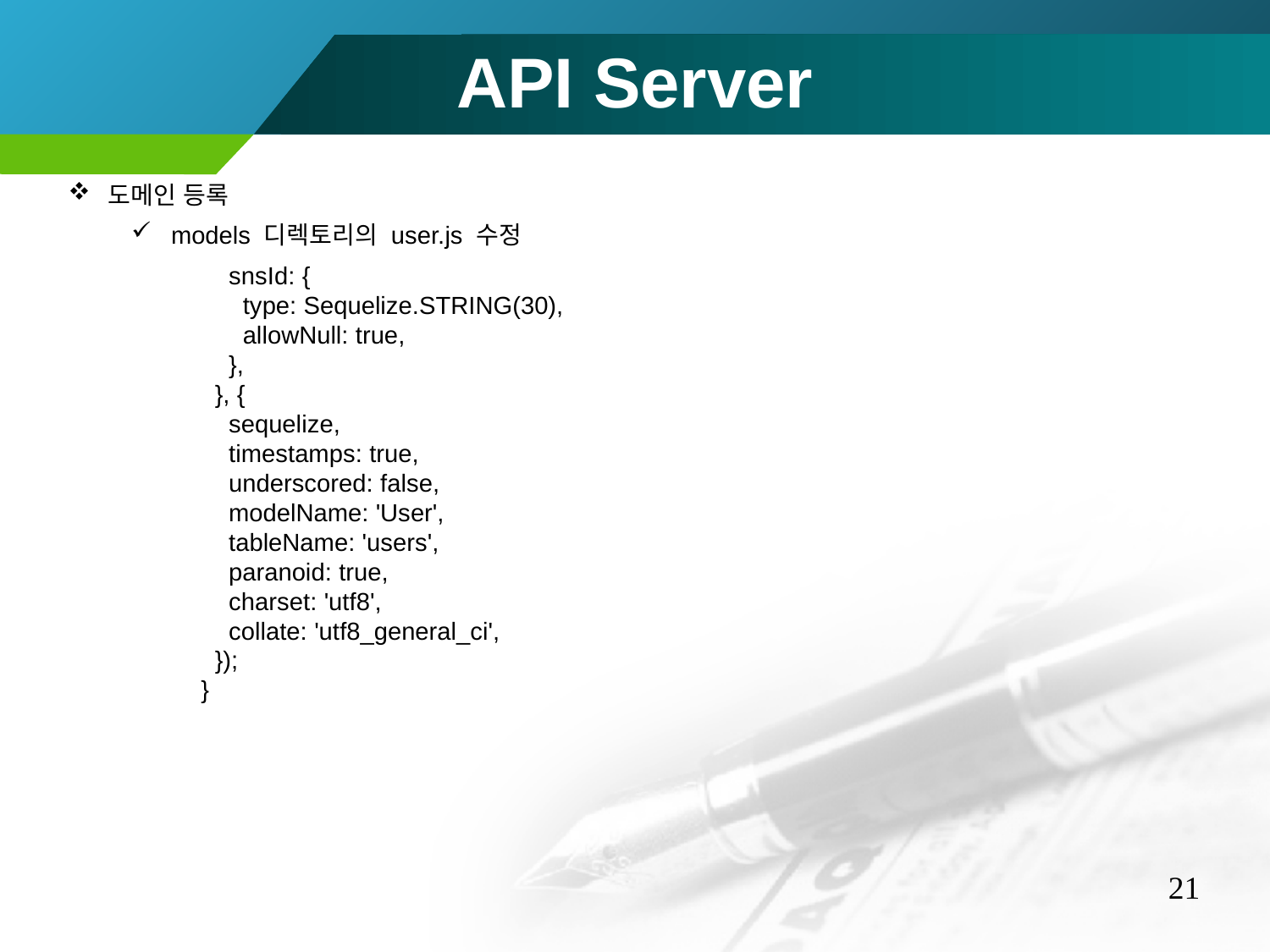

API Server
도메인 등록
models 디렉토리의 user.js 수정
      snsId: {
        type: Sequelize.STRING(30),
        allowNull: true,
      },
    }, {
      sequelize,
      timestamps: true,
      underscored: false,
      modelName: 'User',
      tableName: 'users',
      paranoid: true,
      charset: 'utf8',
      collate: 'utf8_general_ci',
    });
  }
21